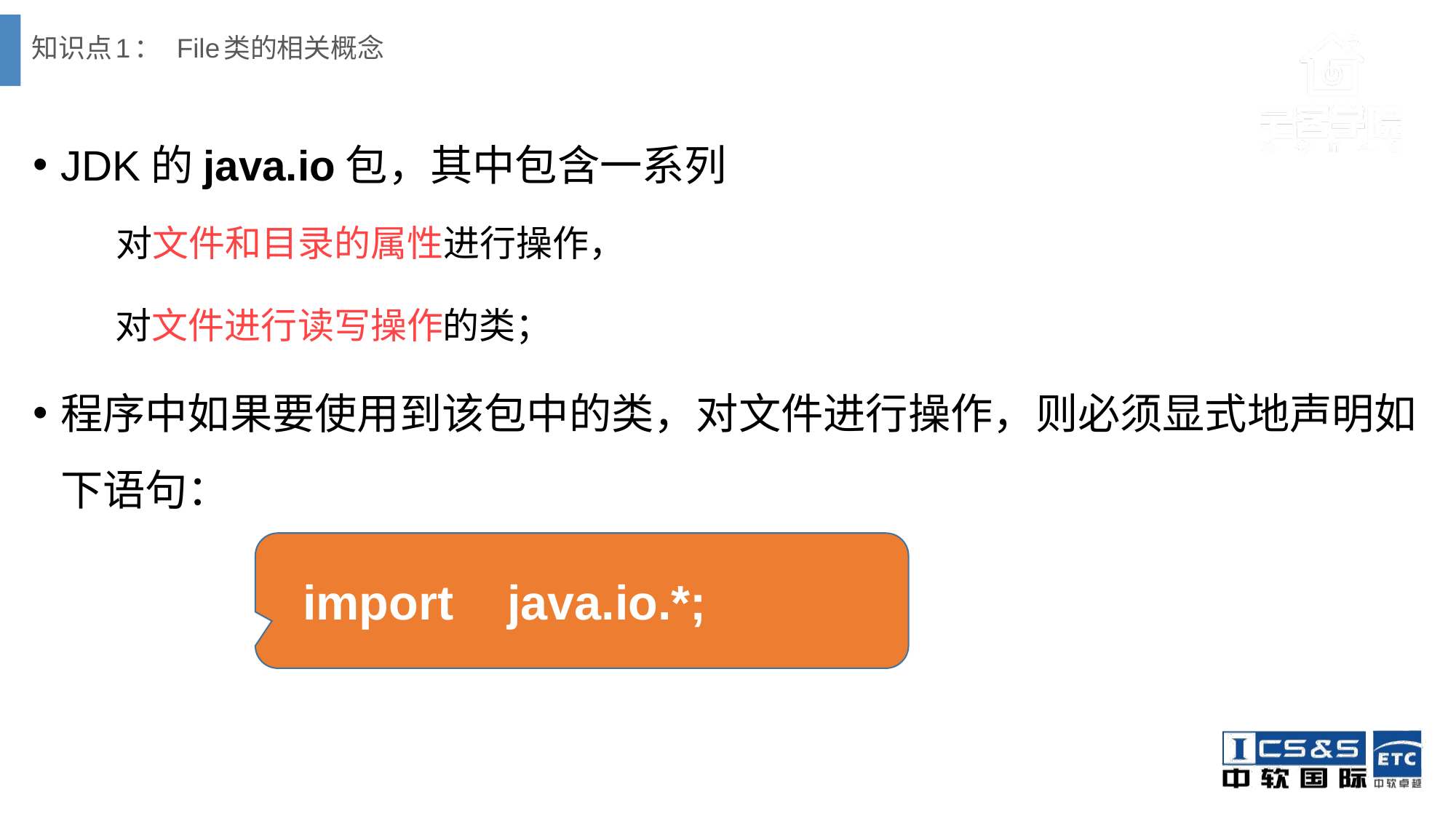

# 知识点1：  File类的相关概念
JDK的java.io包，其中包含一系列
      对文件和目录的属性进行操作，
         对文件进行读写操作的类；
程序中如果要使用到该包中的类，对文件进行操作，则必须显式地声明如下语句：
im

   import    java.io.*;